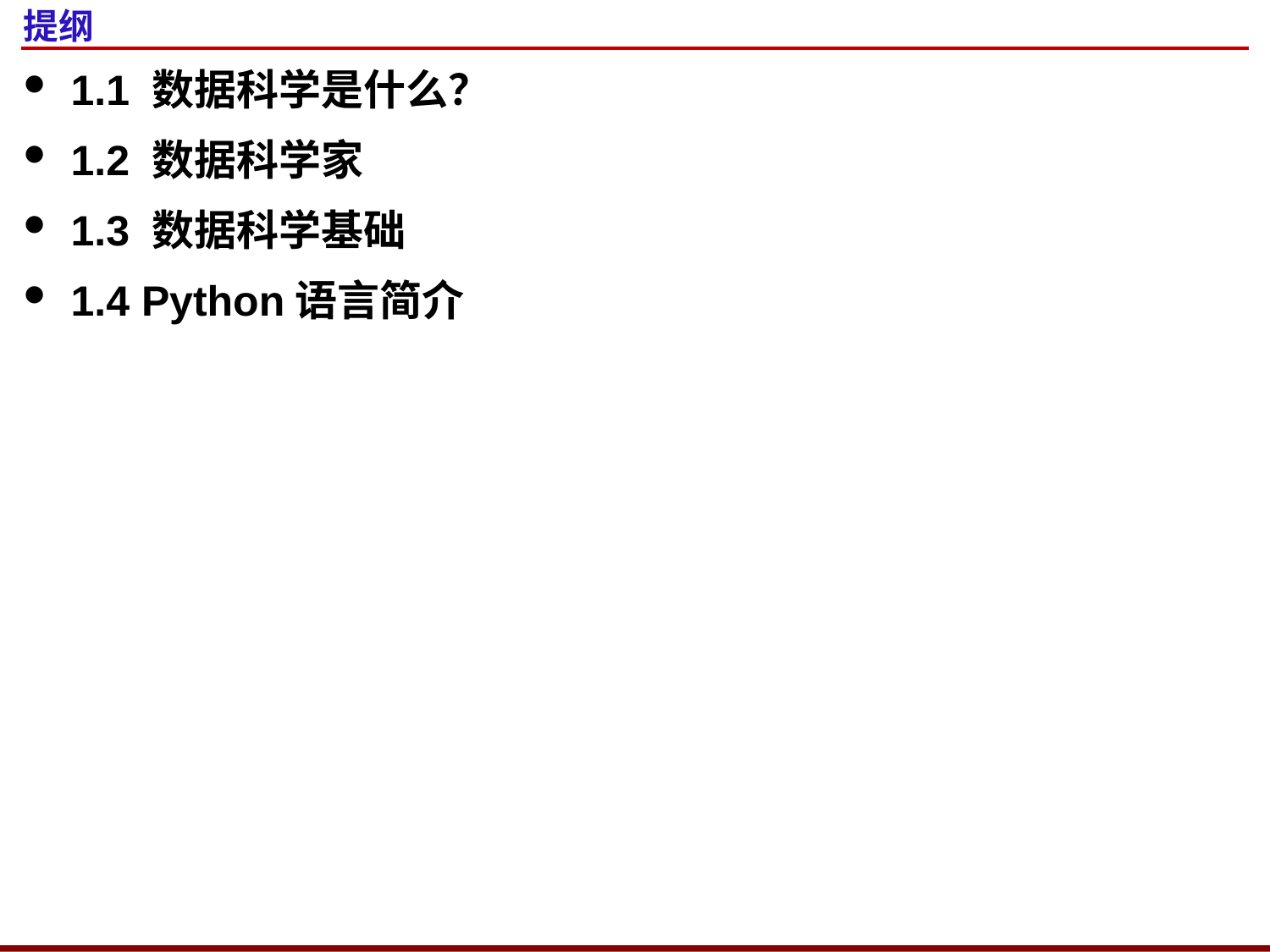

# 提纲
1.1 数据科学是什么？
1.2 数据科学家
1.3 数据科学基础
1.4 Python语言简介